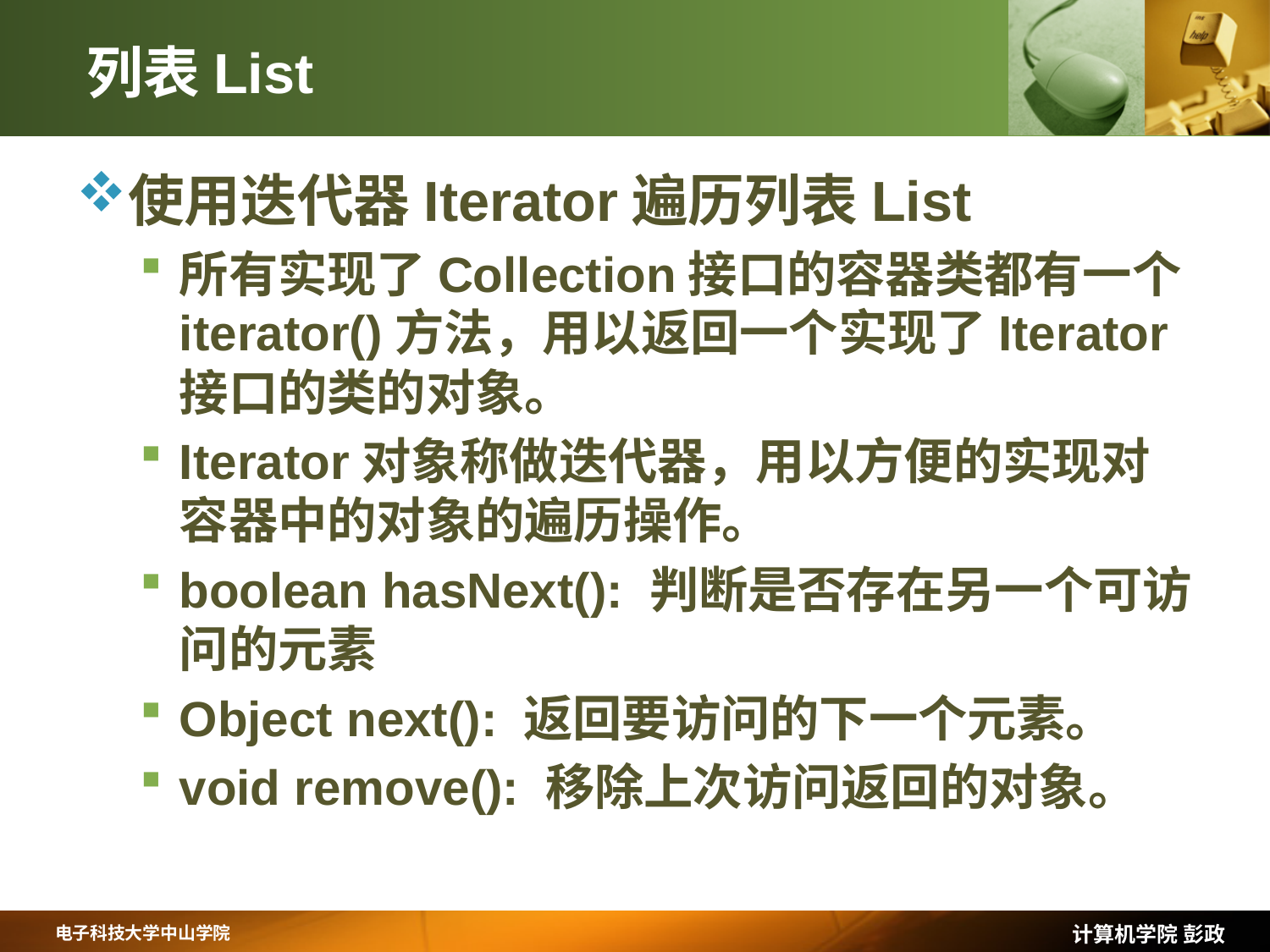

# 列表List
使用迭代器Iterator遍历列表List
所有实现了Collection接口的容器类都有一个iterator()方法，用以返回一个实现了Iterator接口的类的对象。
Iterator对象称做迭代器，用以方便的实现对容器中的对象的遍历操作。
boolean hasNext(): 判断是否存在另一个可访问的元素
Object next(): 返回要访问的下一个元素。
void remove(): 移除上次访问返回的对象。
计算机学院 彭政
电子科技大学中山学院